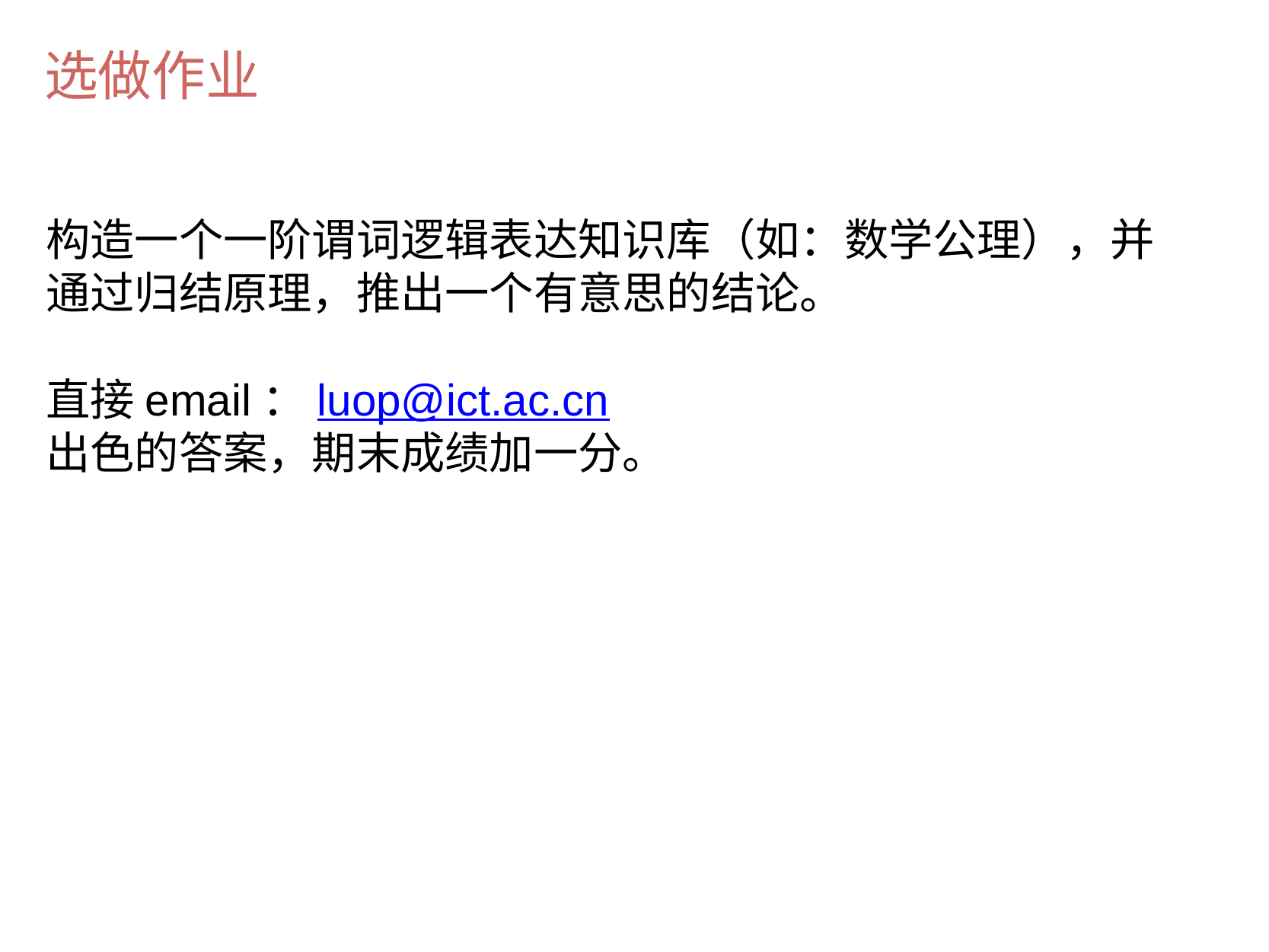

选做作业
构造一个一阶谓词逻辑表达知识库（如：数学公理），并通过归结原理，推出一个有意思的结论。

直接email：luop@ict.ac.cn
出色的答案，期末成绩加一分。